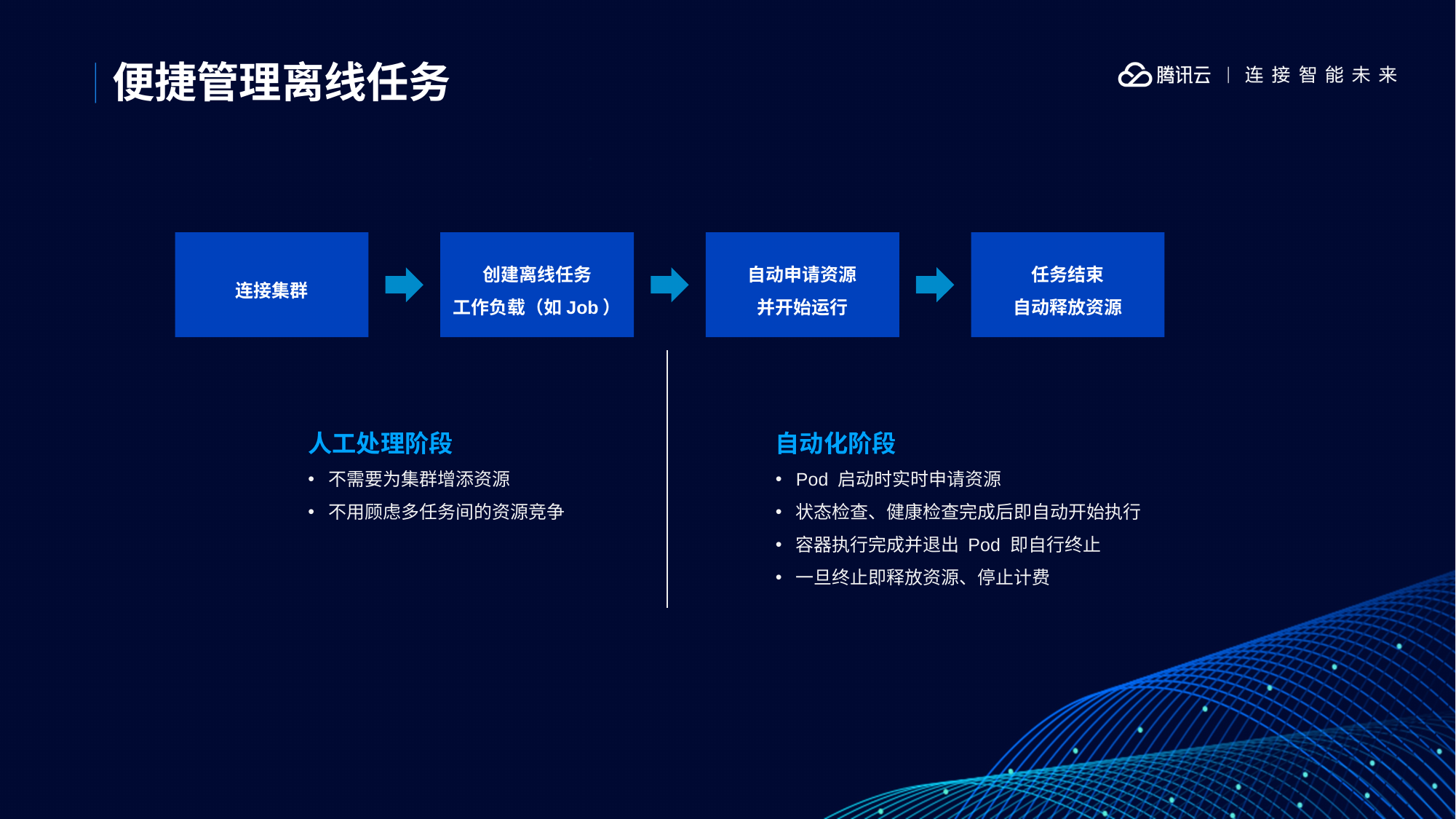

便捷管理离线任务
连接集群
创建离线任务
工作负载（如Job）
自动申请资源
并开始运行
任务结束
自动释放资源

自动化阶段
Pod 启动时实时申请资源
状态检查、健康检查完成后即自动开始执行
容器执行完成并退出 Pod 即自行终止
一旦终止即释放资源、停止计费
人工处理阶段
不需要为集群增添资源
不用顾虑多任务间的资源竞争